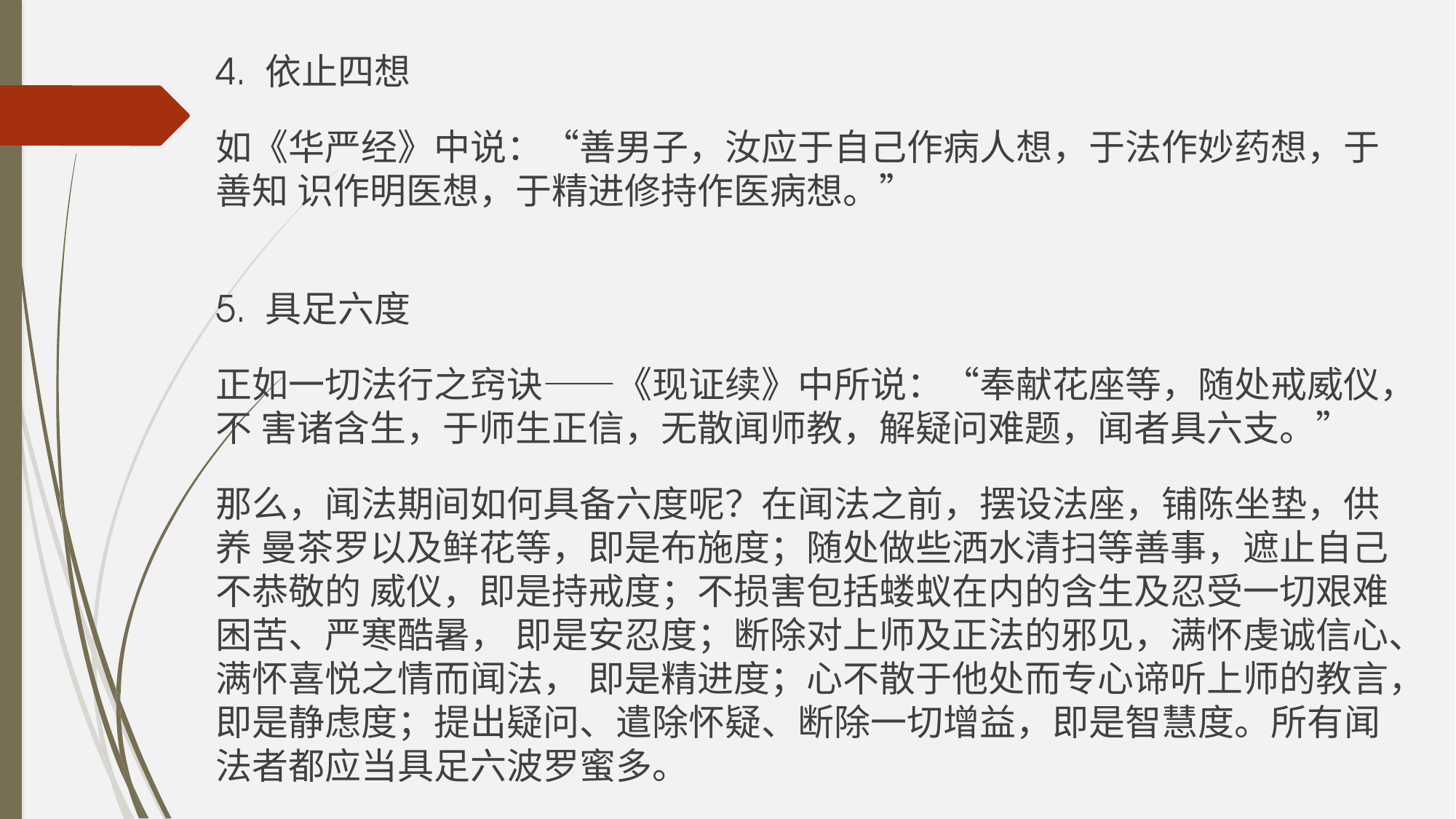

4. 依止四想

如《华严经》中说：“善男子，汝应于自己作病人想，于法作妙药想，于善知 识作明医想，于精进修持作医病想。”

5. 具足六度

正如一切法行之窍诀——《现证续》中所说：“奉献花座等，随处戒威仪，不 害诸含生，于师生正信，无散闻师教，解疑问难题，闻者具六支。”

那么，闻法期间如何具备六度呢？在闻法之前，摆设法座，铺陈坐垫，供养 曼茶罗以及鲜花等，即是布施度；随处做些洒水清扫等善事，遮止自己不恭敬的 威仪，即是持戒度；不损害包括蝼蚁在内的含生及忍受一切艰难困苦、严寒酷暑， 即是安忍度；断除对上师及正法的邪见，满怀虔诚信心、满怀喜悦之情而闻法， 即是精进度；心不散于他处而专心谛听上师的教言，即是静虑度；提出疑问、遣除怀疑、断除一切增益，即是智慧度。所有闻法者都应当具足六波罗蜜多。